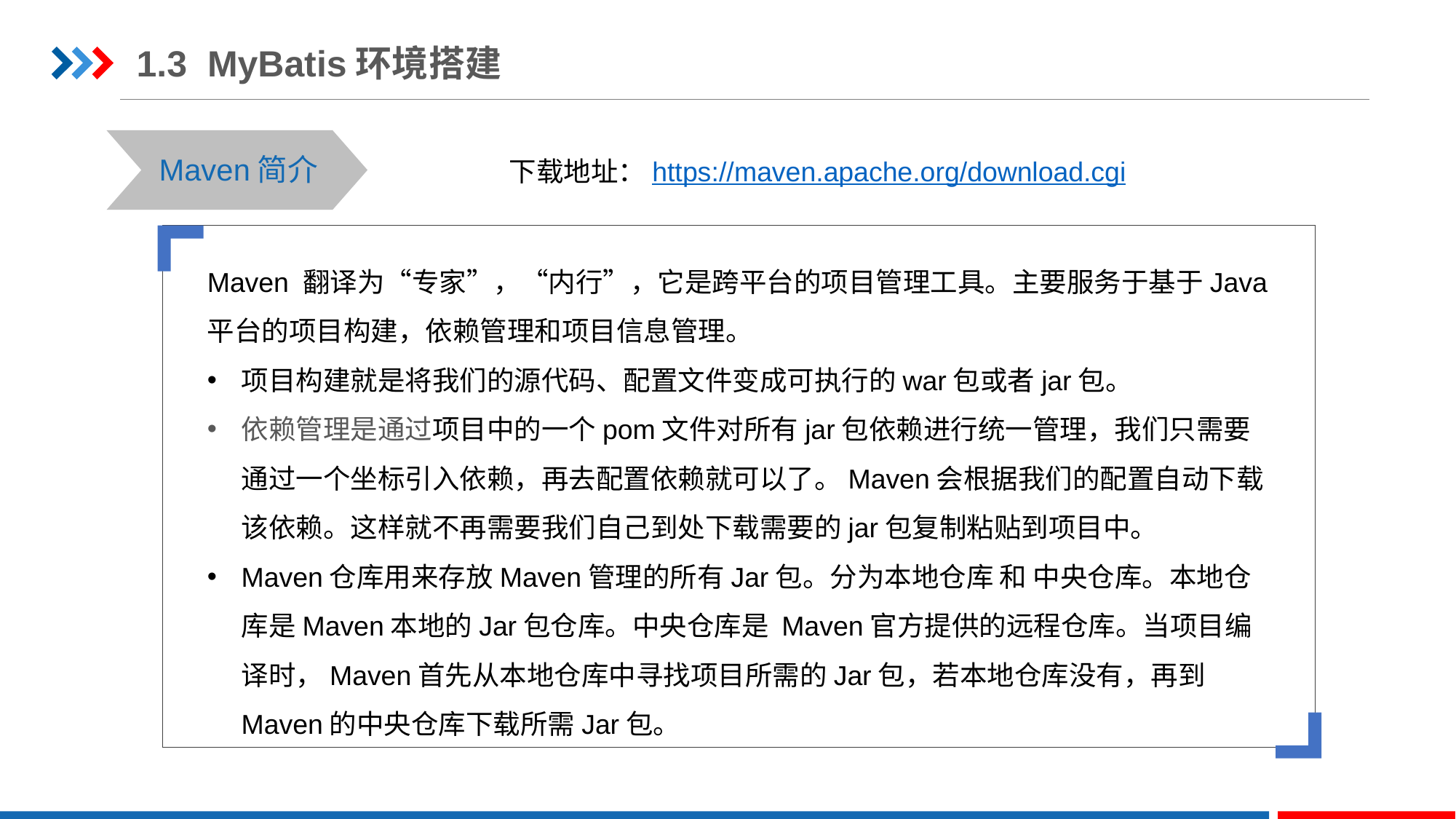

1.3  MyBatis环境搭建

 Maven简介
下载地址：https://maven.apache.org/download.cgi

Maven 翻译为“专家”，“内行”，它是跨平台的项目管理工具。主要服务于基于Java平台的项目构建，依赖管理和项目信息管理。
项目构建就是将我们的源代码、配置文件变成可执行的war包或者jar包。
依赖管理是通过项目中的一个pom文件对所有jar包依赖进行统一管理，我们只需要通过一个坐标引入依赖，再去配置依赖就可以了。Maven会根据我们的配置自动下载该依赖。这样就不再需要我们自己到处下载需要的jar包复制粘贴到项目中。
Maven仓库用来存放Maven管理的所有Jar包。分为本地仓库 和 中央仓库。本地仓库是Maven本地的Jar包仓库。中央仓库是 Maven官方提供的远程仓库。当项目编译时，Maven首先从本地仓库中寻找项目所需的Jar包，若本地仓库没有，再到Maven的中央仓库下载所需Jar包。